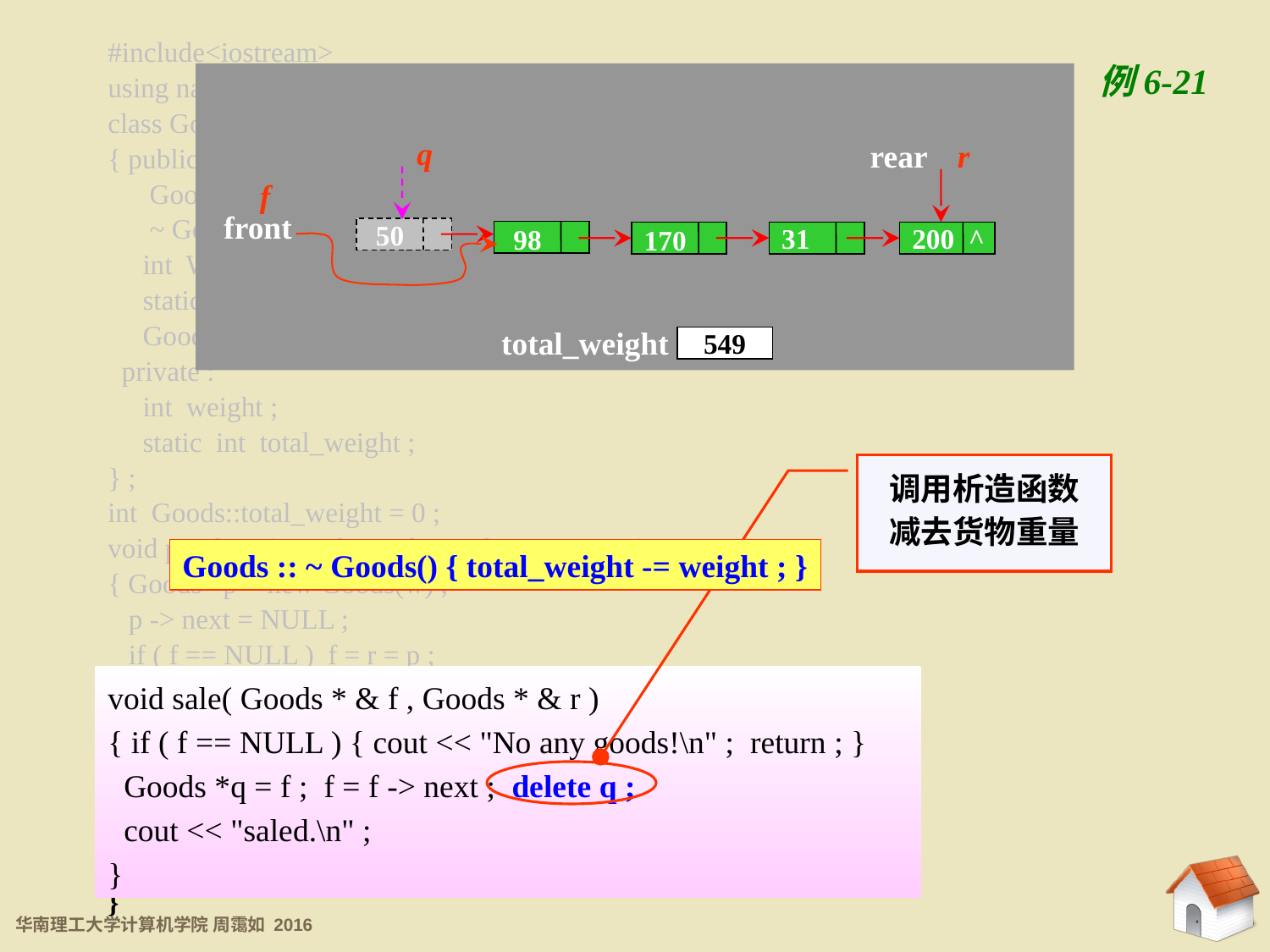

6.3.2  静态成员
#include<iostream>
using namespace std ;
class Goods
{ public :
      Goods ( int  w) { weight = w ;  total_weight += w ; }
      ~ Goods() { total_weight -= weight ; }
     int  Weight() { return  weight ; }
     static  int  TotalWeight() { return  total_weight ; }
     Goods *next ;
  private :
     int  weight ;
     static  int  total_weight ;
} ;
int  Goods::total_weight = 0 ;
void purchase( Goods * &f, Goods *& r, int w )
{ Goods *p = new Goods(w) ;
   p -> next = NULL ;
   if ( f == NULL )  f = r = p ;
    else { r -> next = p ;    r = r -> next ; }
}
void sale( Goods * & f , Goods * & r )
{ if ( f == NULL ) { cout << "No any goods!\n" ;  return ; }
  Goods *q = f ;  f = f -> next ;  delete q ;
  cout << "saled.\n" ;
}
例6-21

q
rear

r

f
front
 50

 98

170

31

200  ^

total_weight
549
调用析造函数
减去货物重量
Goods :: ~ Goods() { total_weight -= weight ; }
void sale( Goods * & f , Goods * & r )
{ if ( f == NULL ) { cout << "No any goods!\n" ;  return ; }
  Goods *q = f ;  f = f -> next ;  delete q ;
  cout << "saled.\n" ;
}